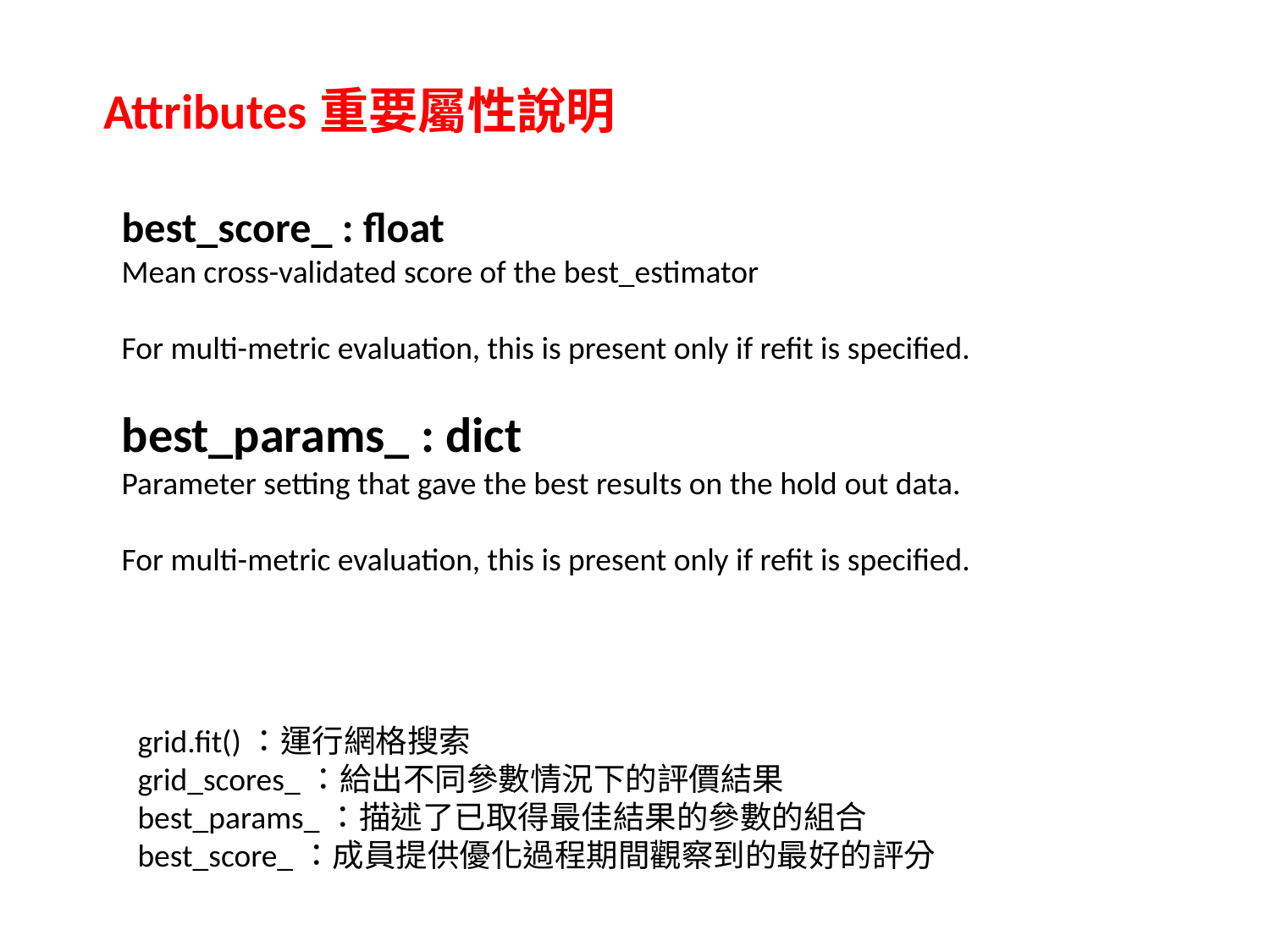

Attributes重要屬性說明
best_score_ : float
Mean cross-validated score of the best_estimator

For multi-metric evaluation, this is present only if refit is specified.

best_params_ : dict
Parameter setting that gave the best results on the hold out data.

For multi-metric evaluation, this is present only if refit is specified.
grid.fit()：運行網格搜索
grid_scores_：給出不同參數情況下的評價結果
best_params_：描述了已取得最佳結果的參數的組合
best_score_：成員提供優化過程期間觀察到的最好的評分